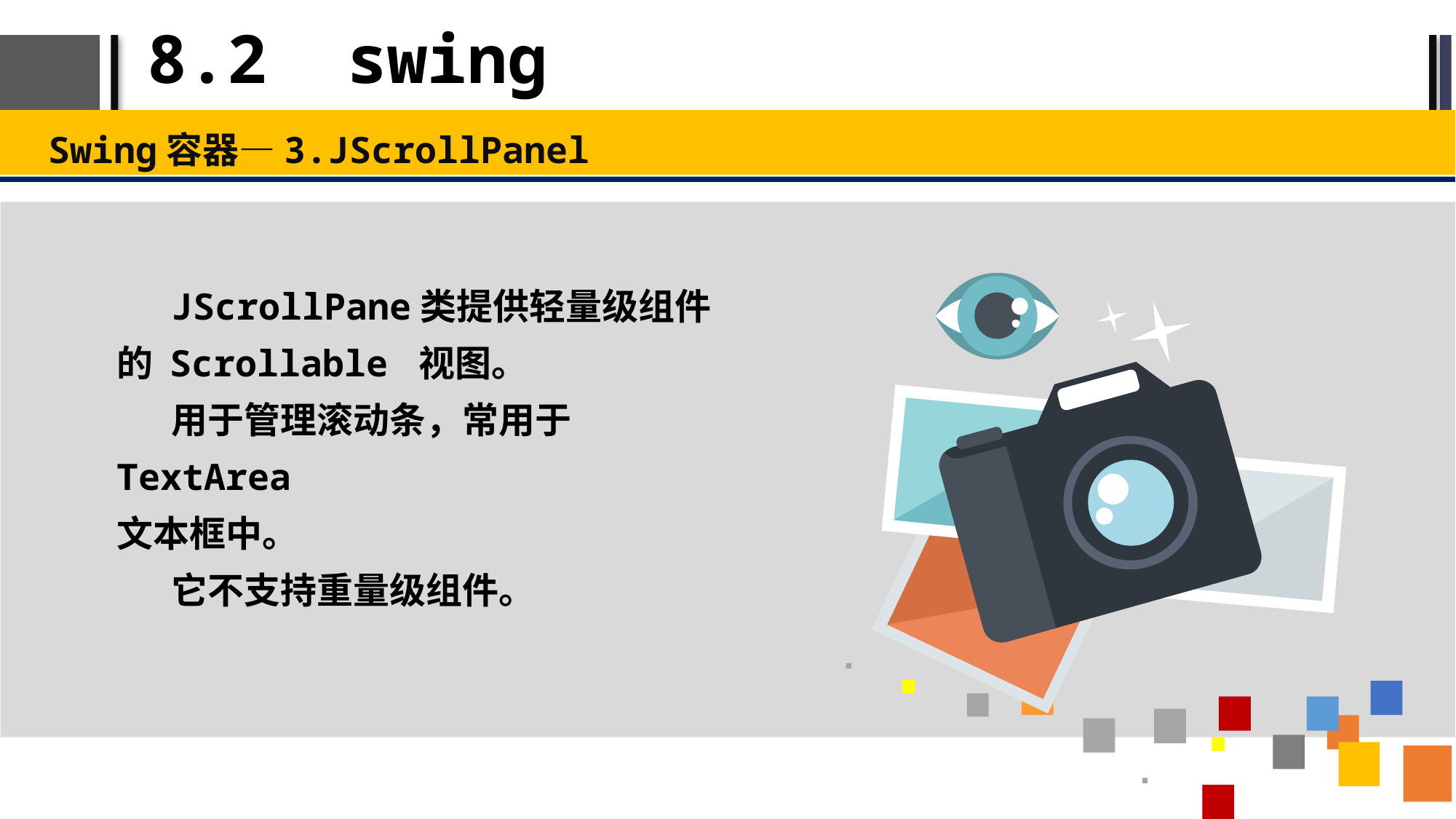

# 8.2  swing

Swing容器—3.JScrollPanel

JScrollPane类提供轻量级组件的 Scrollable 视图。
用于管理滚动条，常用于TextArea
文本框中。
它不支持重量级组件。